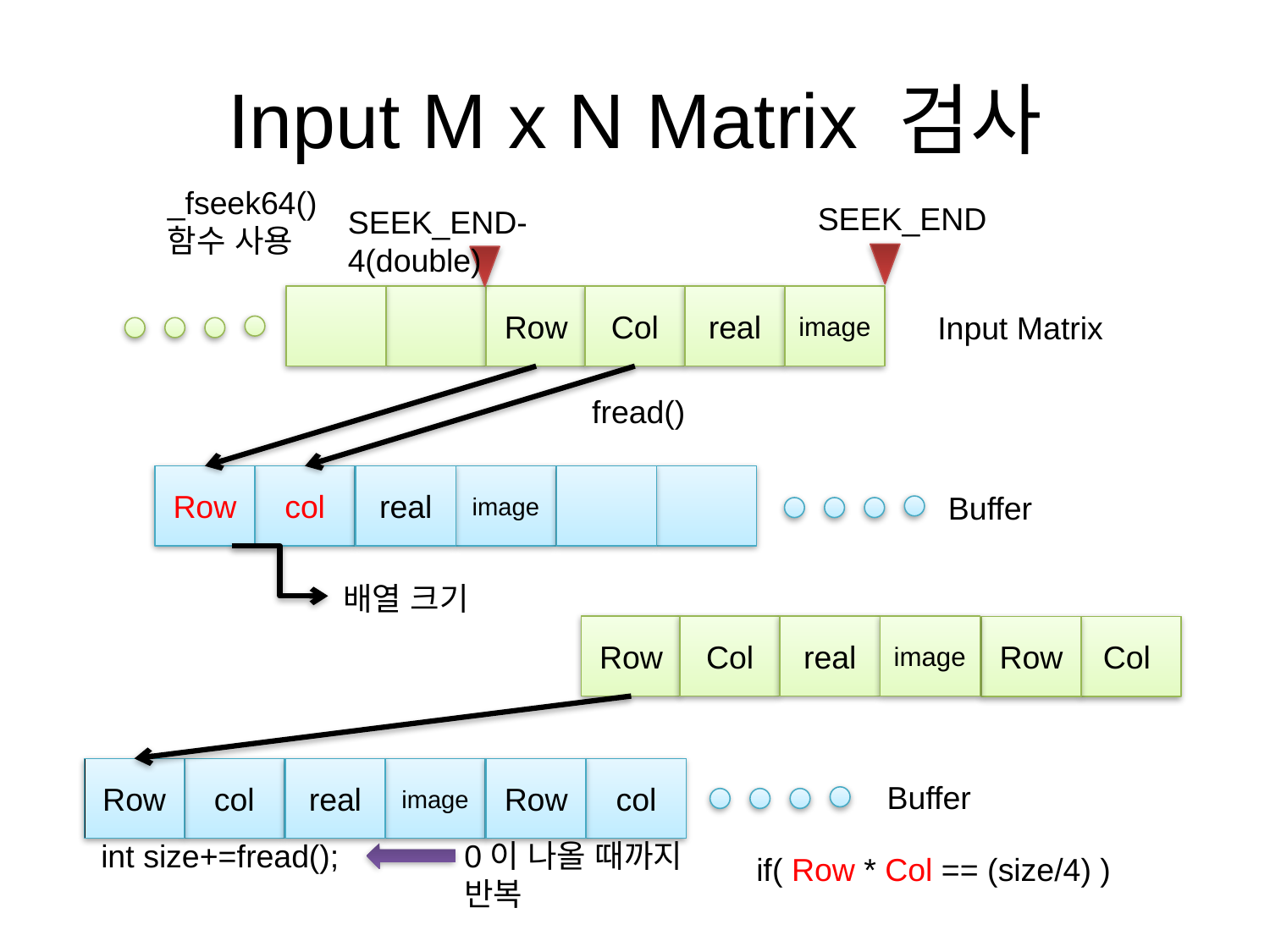

# Input M x N Matrix 검사
_fseek64()함수 사용
SEEK_END
SEEK_END-4(double)

real
Row
Col
image
Input Matrix

 fread()
Row
col
real
image

Buffer

배열 크기
real
Row
Col
image
Row
Col
Row
col
real
image
Row
col
Buffer

 int size+=fread();
0이 나올 때까지
반복

 if( Row * Col == (size/4) )